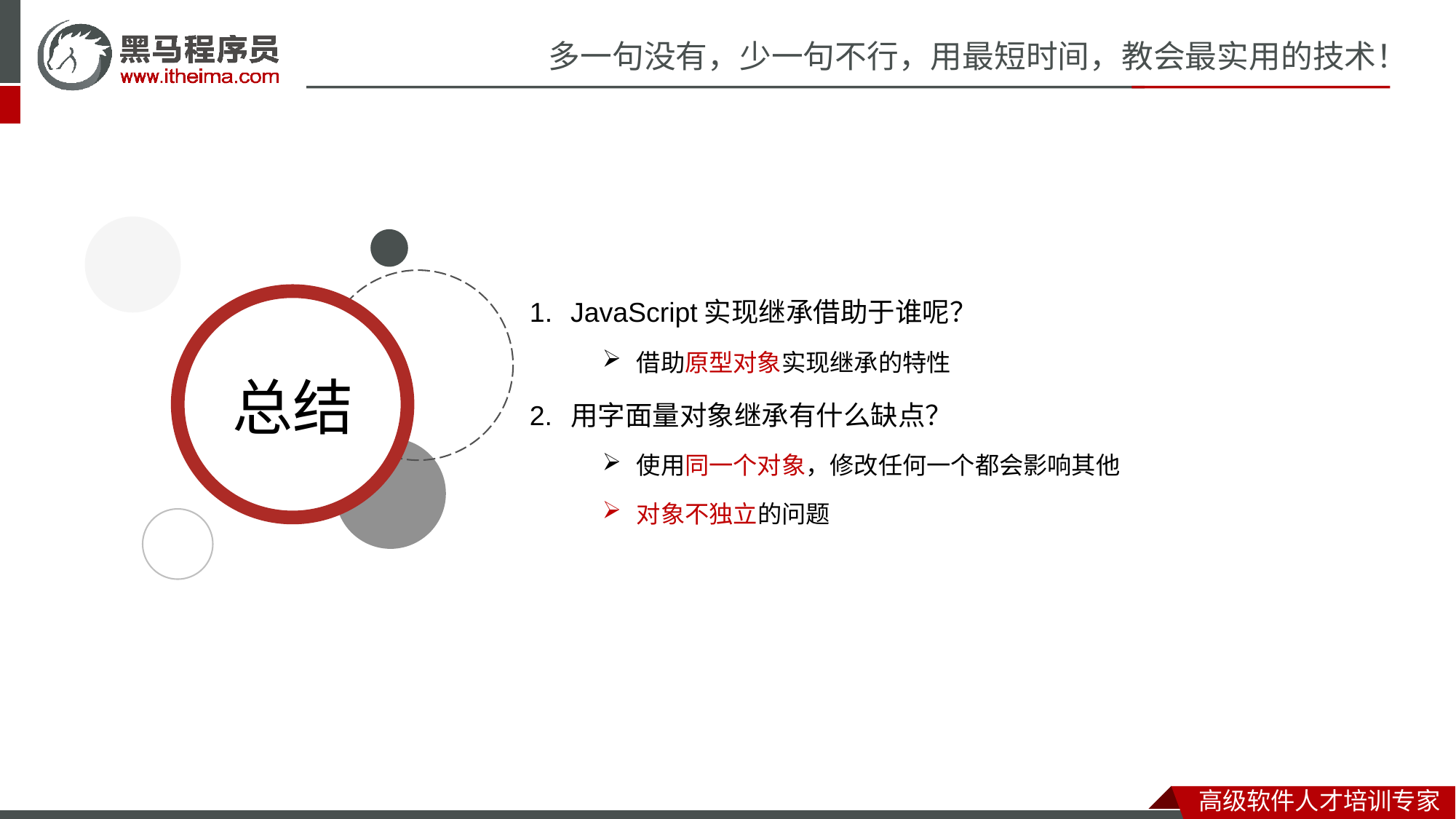

JavaScript实现继承借助于谁呢？
借助原型对象实现继承的特性
用字面量对象继承有什么缺点？
使用同一个对象，修改任何一个都会影响其他
对象不独立的问题